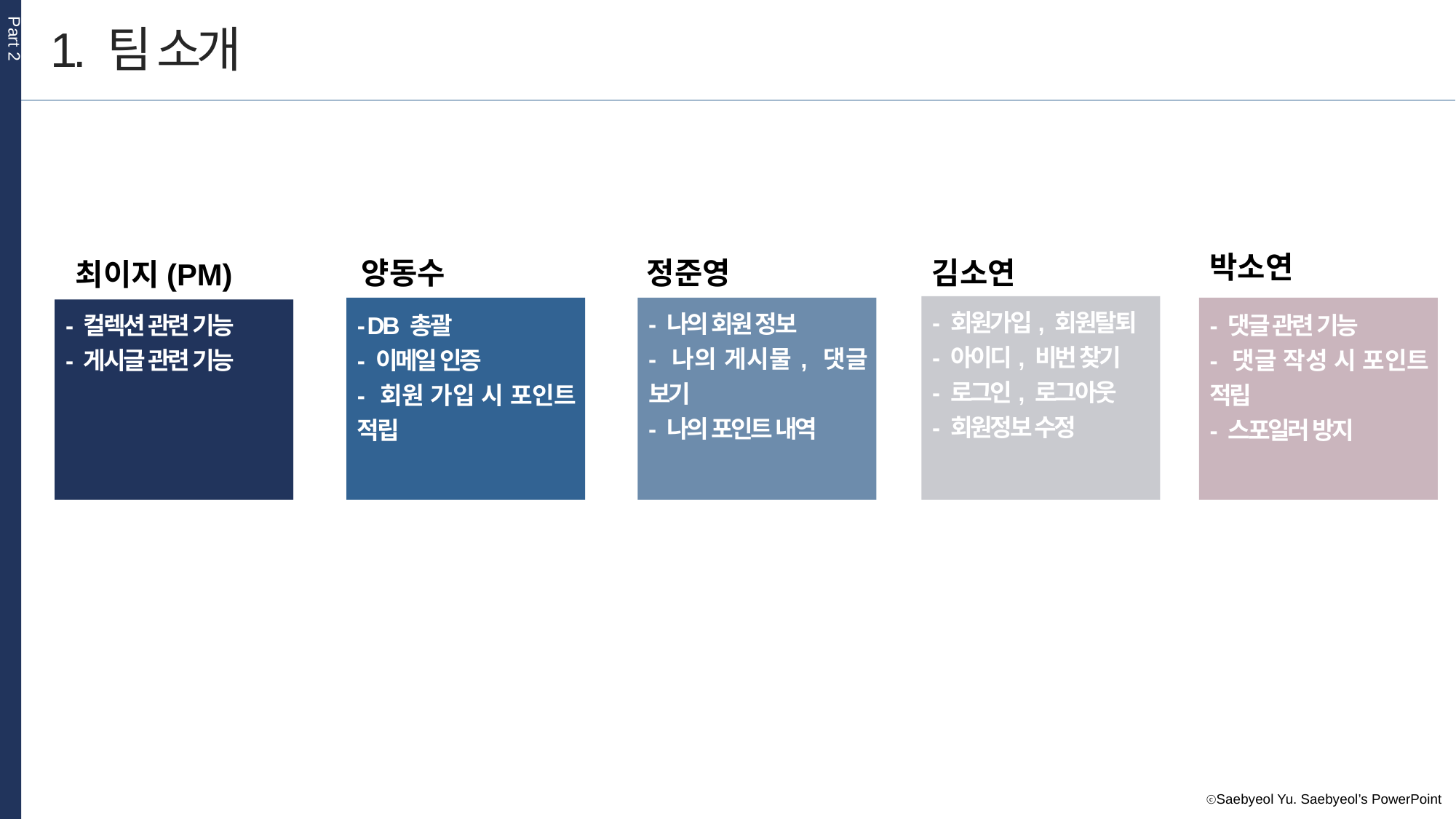

Part 2
1. 팀 소개
박소연
양동수
김소연
정준영
최이지(PM)

- 회원가입, 회원탈퇴
- 아이디, 비번 찾기
- 로그인, 로그아웃
- 회원정보 수정
- 나의 회원 정보
- 나의 게시물, 댓글 보기
- 나의 포인트 내역

- 컬렉션 관련 기능
- 게시글 관련 기능
- DB 총괄
- 이메일 인증
- 회원 가입 시 포인트 적립
- 댓글 관련 기능
- 댓글 작성 시 포인트 적립
- 스포일러 방지